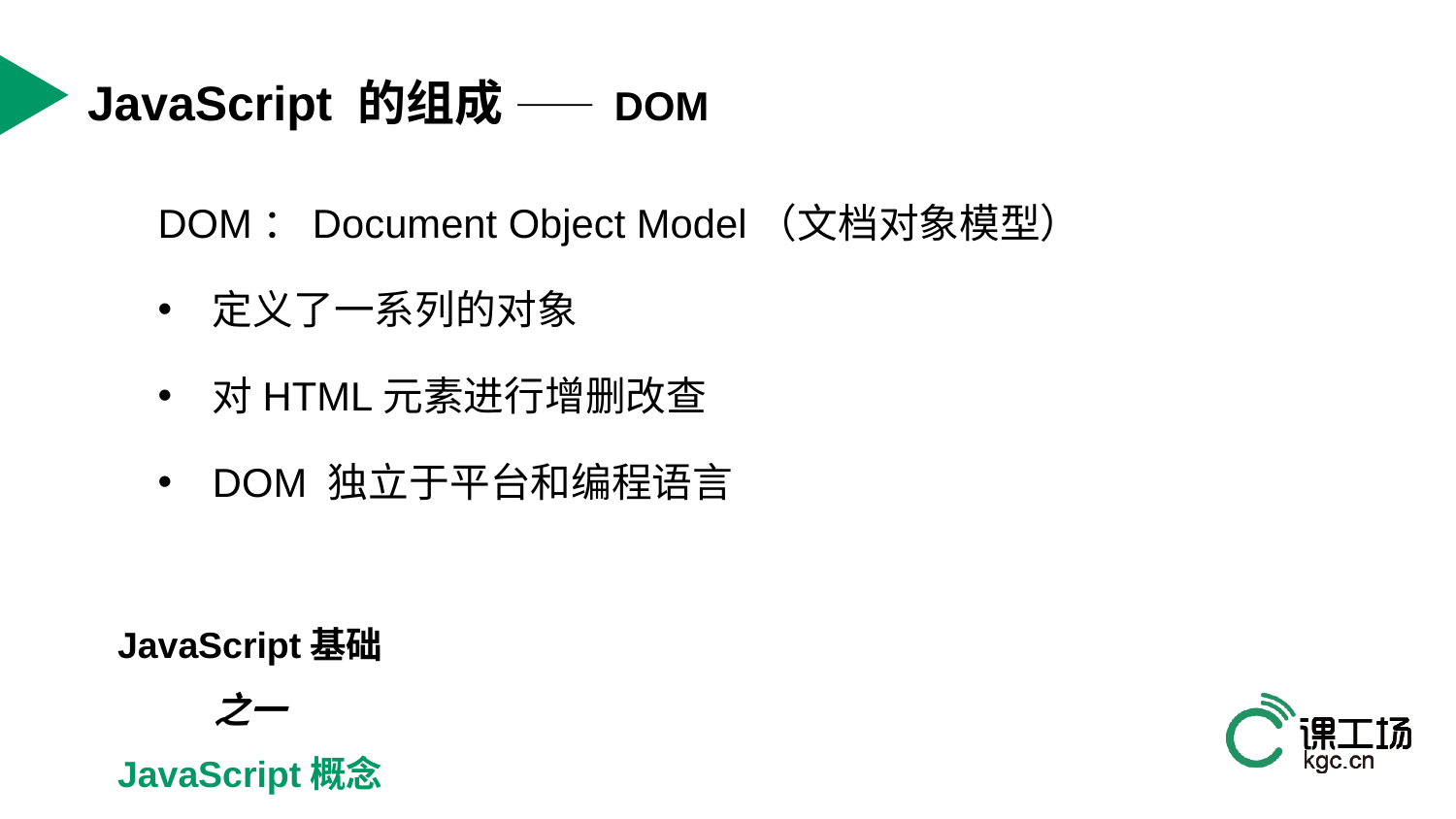

# JavaScript 的组成 —— DOM
DOM：Document Object Model（文档对象模型）
定义了一系列的对象
对HTML元素进行增删改查
DOM 独立于平台和编程语言
JavaScript基础
之一
JavaScript概念